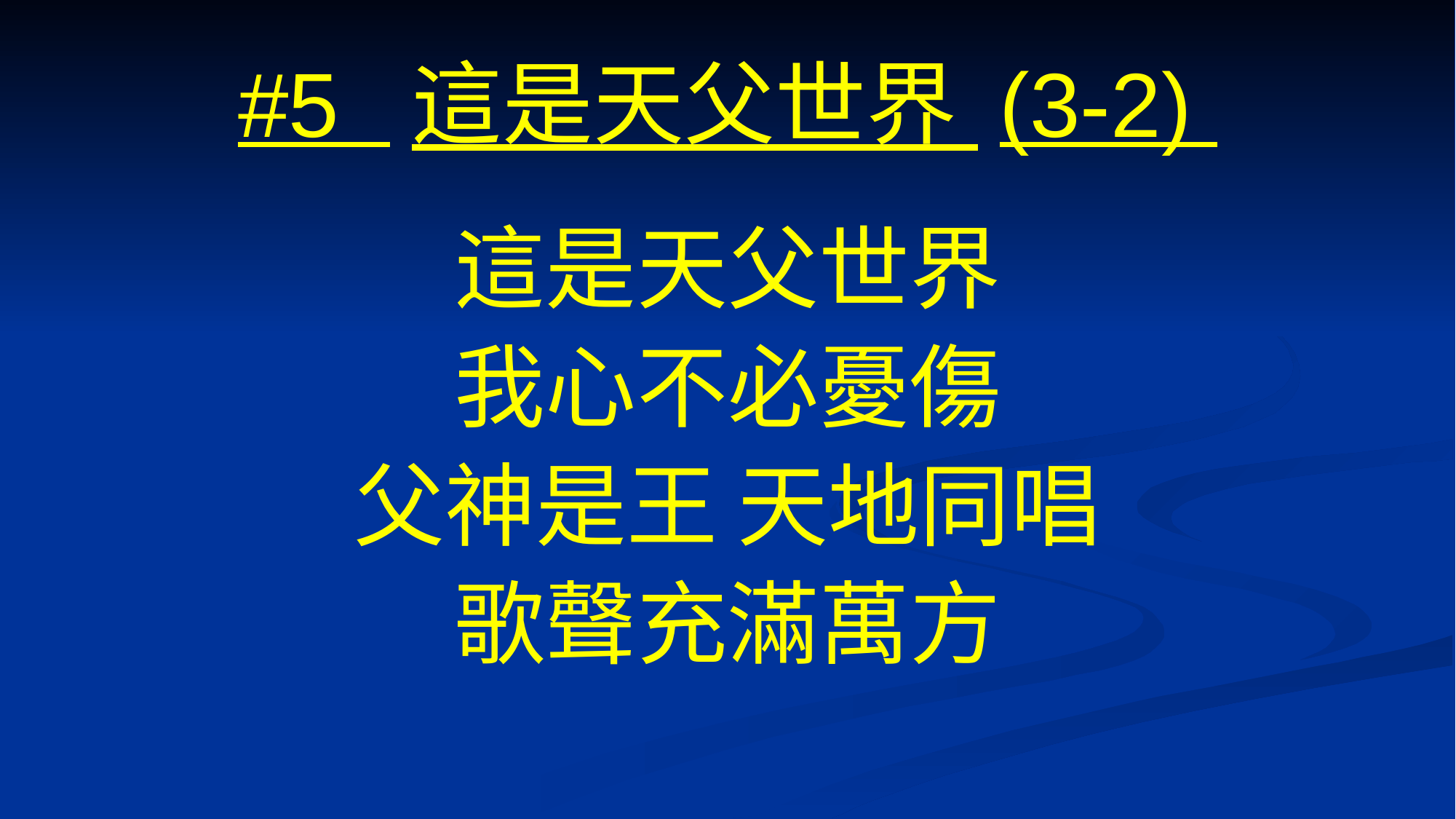

# #5  這是天父世界 (3-2)
這是天父世界
我心不必憂傷
父神是王 天地同唱
歌聲充滿萬方